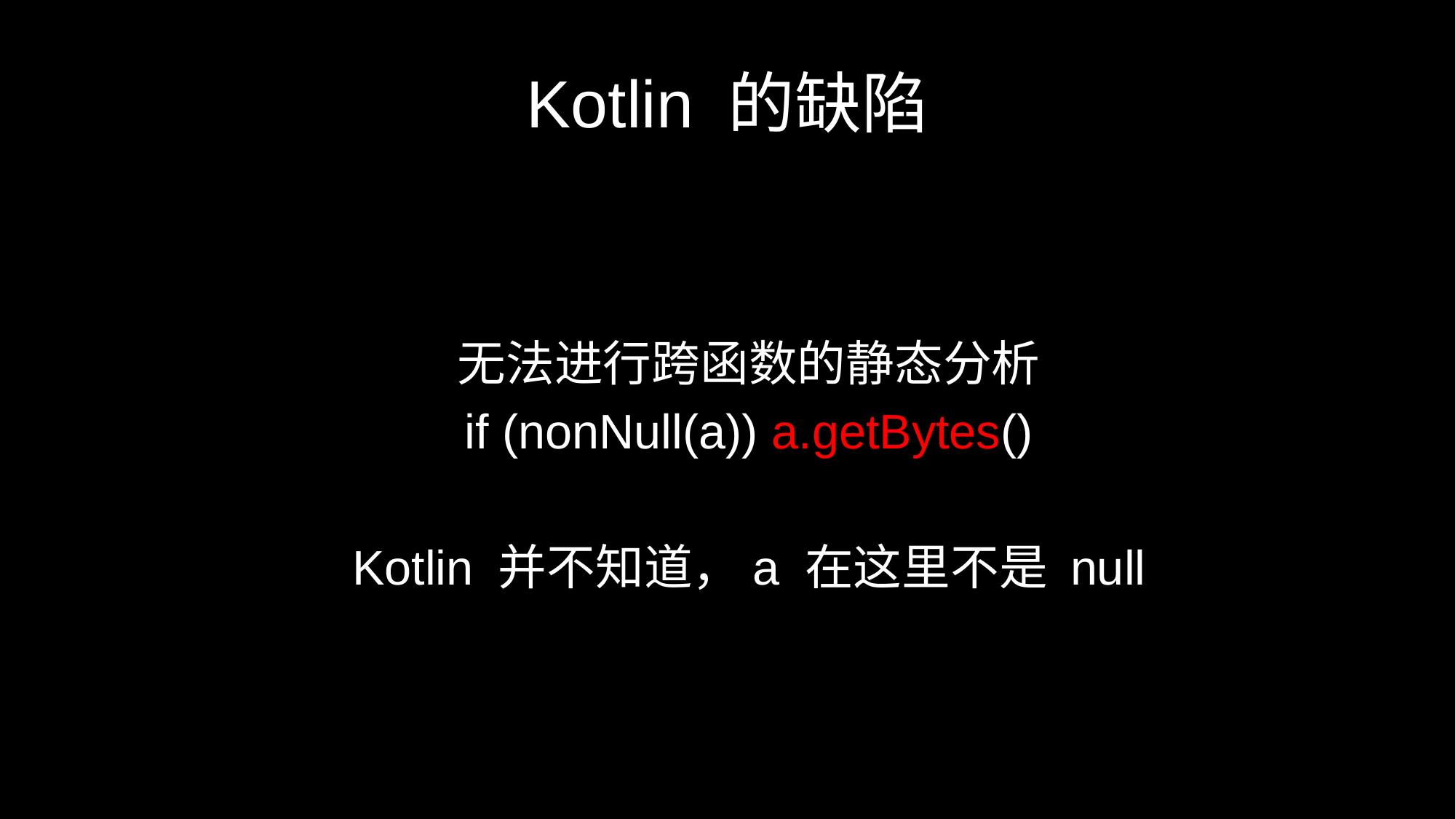

# Kotlin 的缺陷
无法进行跨函数的静态分析
if (nonNull(a)) a.getBytes()

Kotlin 并不知道，a 在这里不是 null